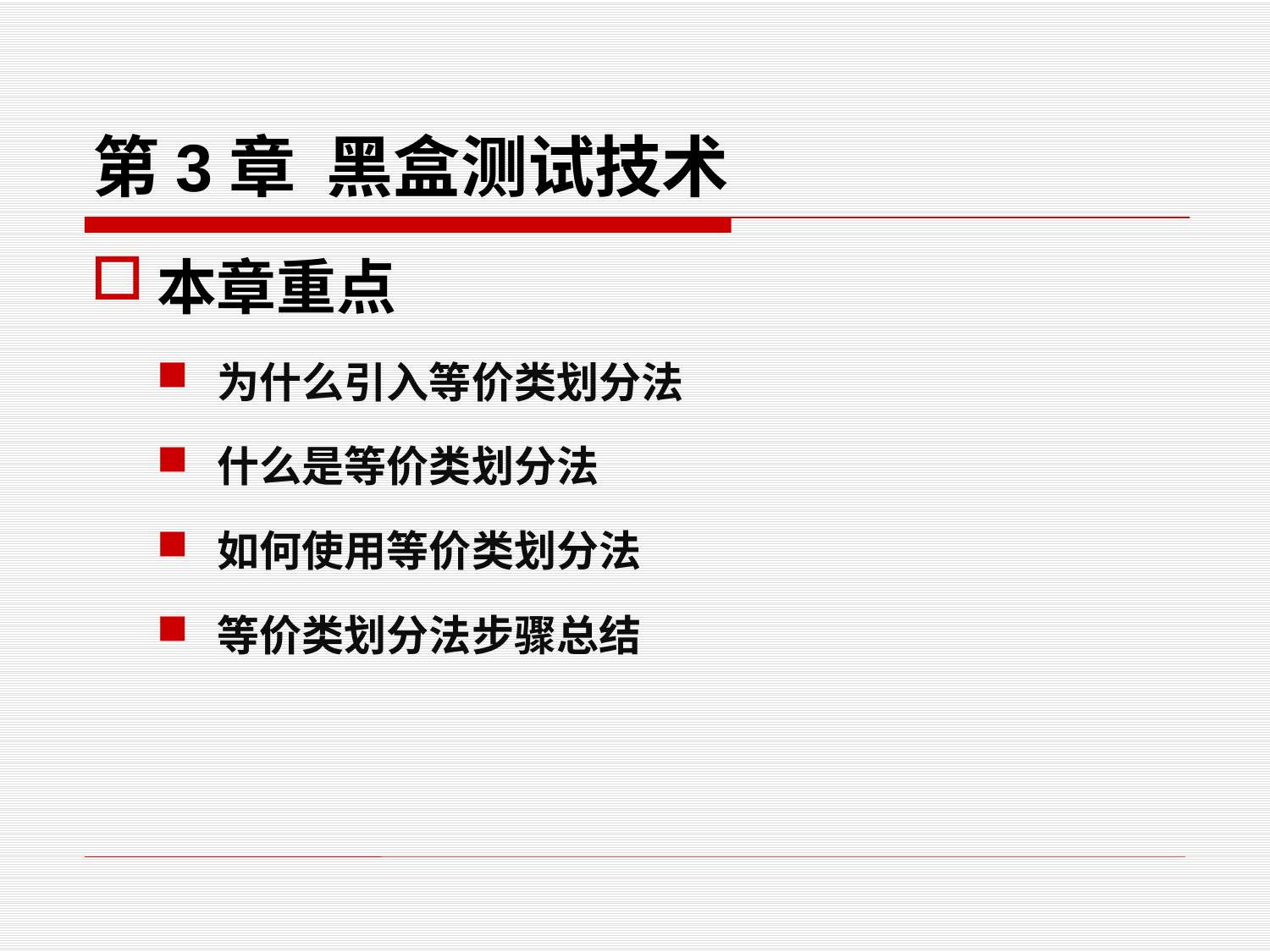

# 第3章  黑盒测试技术
本章重点
为什么引入等价类划分法
什么是等价类划分法
如何使用等价类划分法
等价类划分法步骤总结